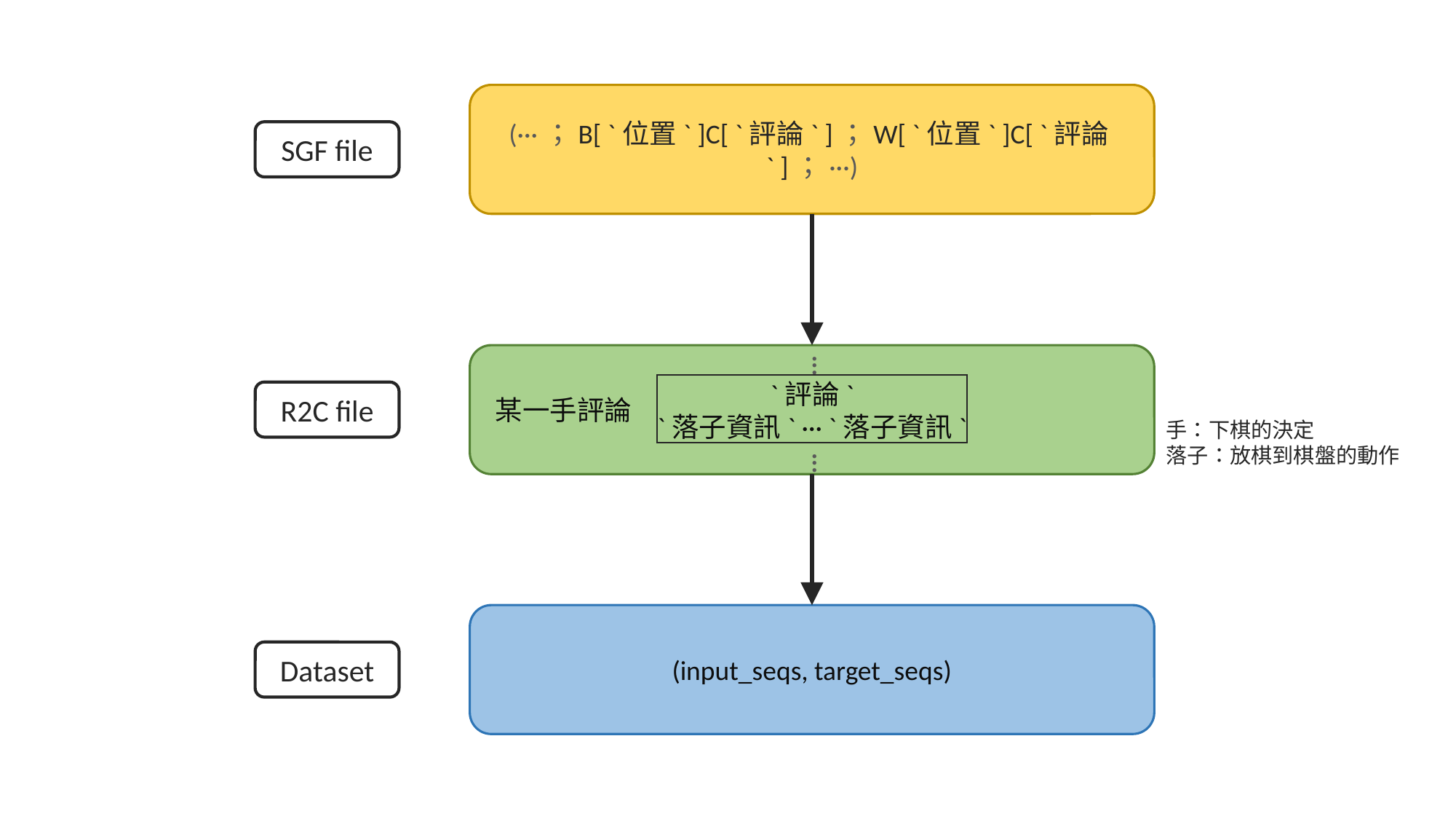

(···；B[ `位置` ]C[ `評論` ]；W[ `位置` ]C[ `評論` ]；···)

SGF file
···
`評論`
`落子資訊` ··· `落子資訊`

R2C file
某一手評論
···
手：下棋的決定
落子：放棋到棋盤的動作
(input_seqs, target_seqs)

Dataset